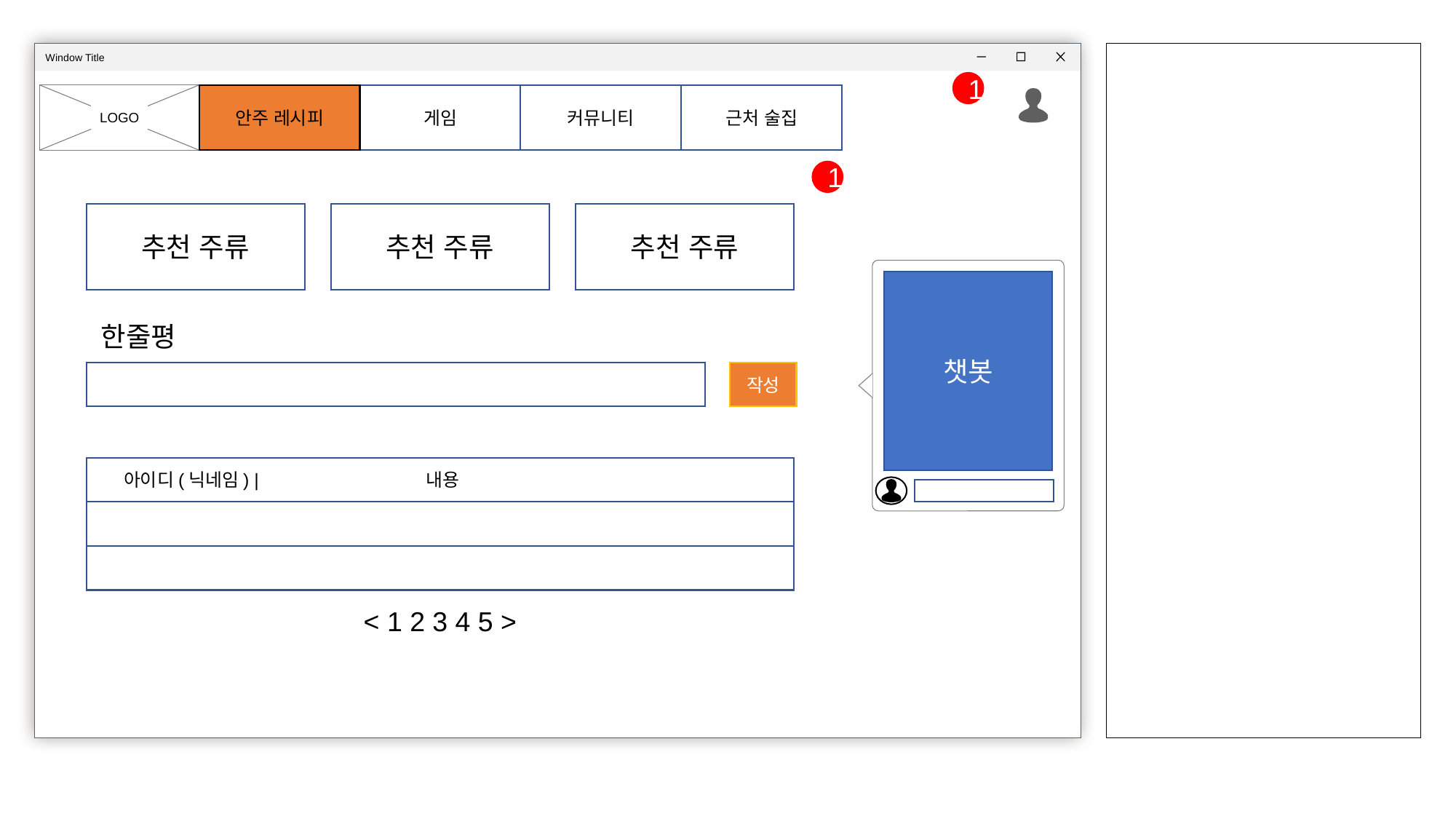

1

LOGO
안주 레시피
게임
커뮤니티
근처 술집

1
추천 주류
추천 주류
추천 주류

챗봇

한줄평

작성

아이디(닉네임) |                                내용

< 1 2 3 4 5 >